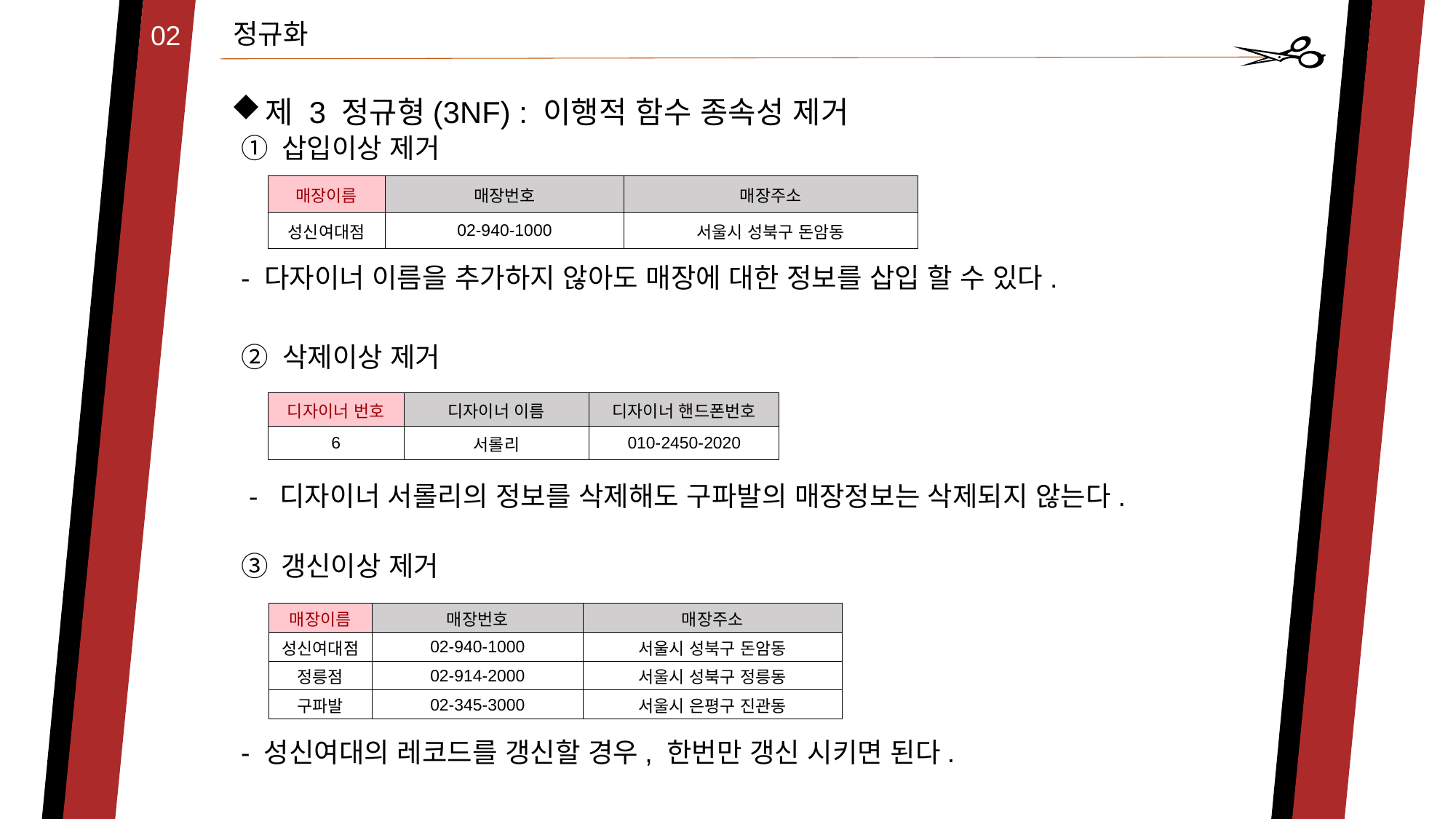

정규화
02

제 3 정규형(3NF) : 이행적 함수 종속성 제거
삽입이상 제거
| 매장이름 | 매장번호 | 매장주소 |
| --- | --- | --- |
| 성신여대점 | 02-940-1000 | 서울시 성북구 돈암동 |
- 다자이너 이름을 추가하지 않아도 매장에 대한 정보를 삽입 할 수 있다.
② 삭제이상 제거
| 디자이너 번호 | 디자이너 이름 | 디자이너 핸드폰번호 |
| --- | --- | --- |
| 6 | 서롤리 | 010-2450-2020 |
-  디자이너 서롤리의 정보를 삭제해도 구파발의 매장정보는 삭제되지 않는다.
③ 갱신이상 제거
| 매장이름 | 매장번호 | 매장주소 |
| --- | --- | --- |
| 성신여대점 | 02-940-1000 | 서울시 성북구 돈암동 |
| 정릉점 | 02-914-2000 | 서울시 성북구 정릉동 |
| 구파발 | 02-345-3000 | 서울시 은평구 진관동 |
- 성신여대의 레코드를 갱신할 경우, 한번만 갱신 시키면 된다.